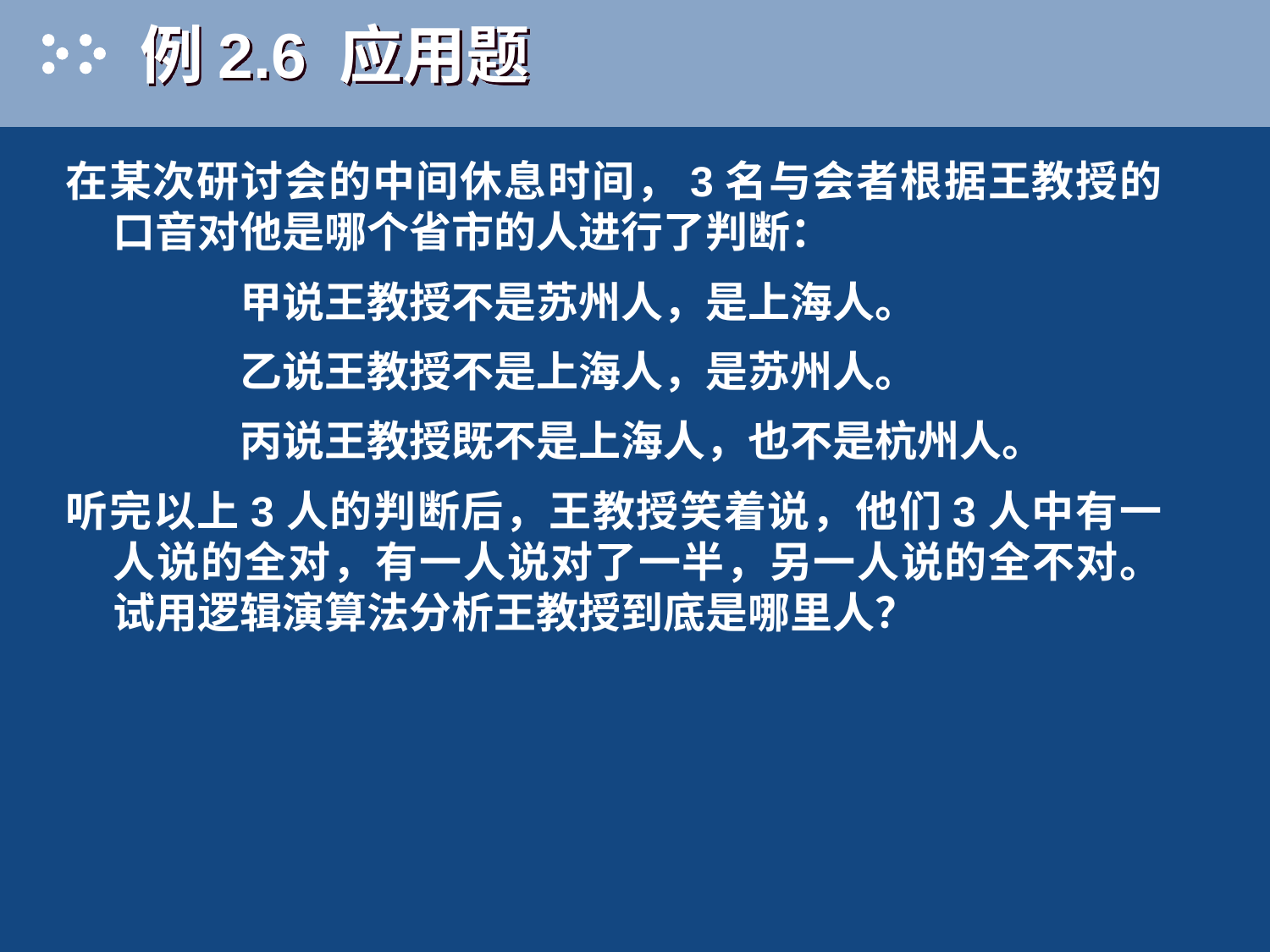

# 例2.6 应用题
在某次研讨会的中间休息时间，3名与会者根据王教授的口音对他是哪个省市的人进行了判断：
		甲说王教授不是苏州人，是上海人。
		乙说王教授不是上海人，是苏州人。
		丙说王教授既不是上海人，也不是杭州人。
听完以上3人的判断后，王教授笑着说，他们3人中有一人说的全对，有一人说对了一半，另一人说的全不对。试用逻辑演算法分析王教授到底是哪里人？